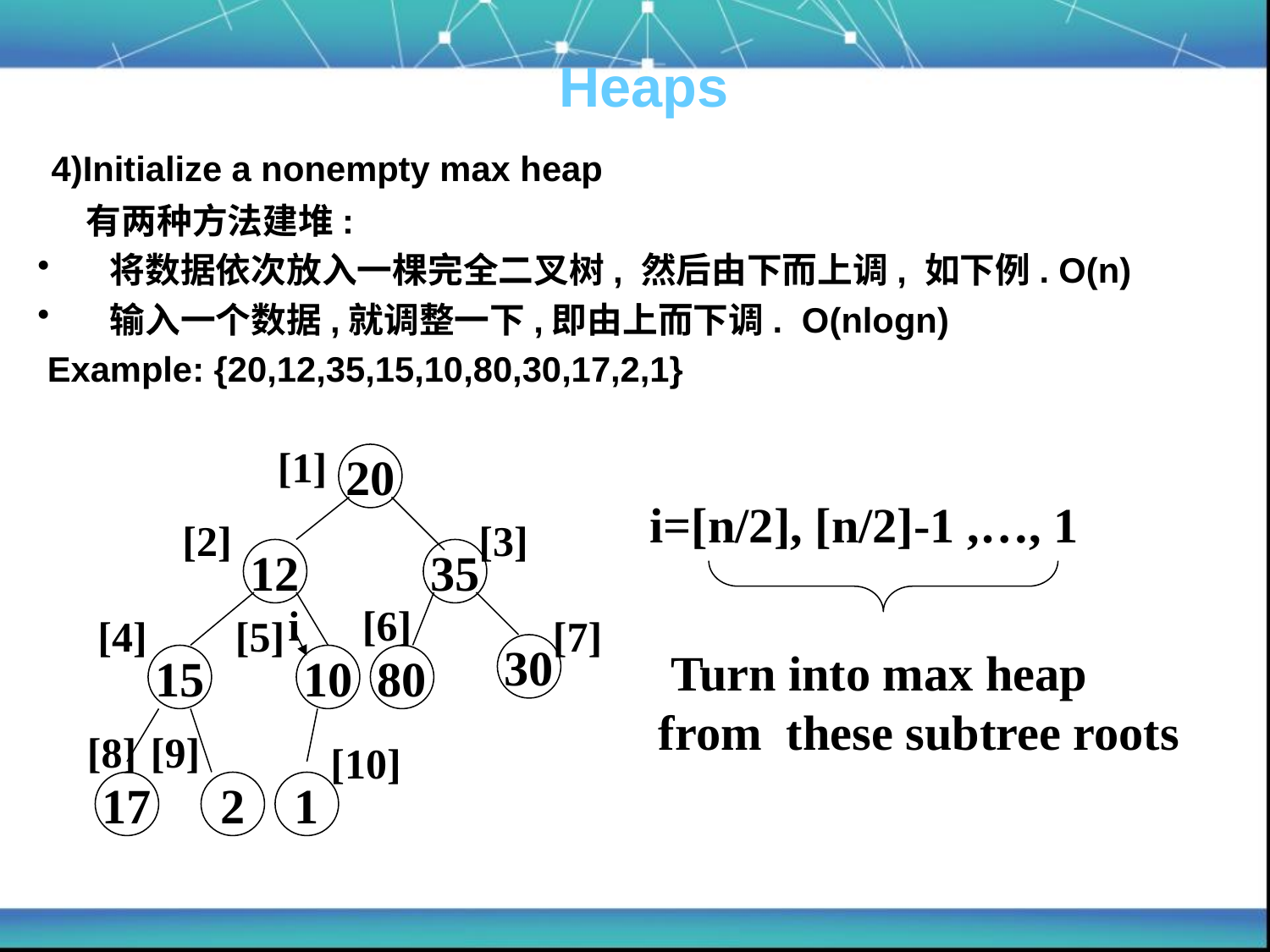

Heaps
 4)Initialize a nonempty max heap
     有两种方法建堆:
  将数据依次放入一棵完全二叉树, 然后由下而上调, 如下例. O(n)
  输入一个数据,就调整一下,即由上而下调.  O(nlogn)
 Example: {20,12,35,15,10,80,30,17,2,1}
[1]
20

[2]
 [3]
12
35

i

[6]

[4]
[5]
[7]

30
15
10
80

[8]
[9]
[10]
17
2
1
 i=[n/2], [n/2]-1 ,…, 1

 Turn into max heap from  these subtree roots